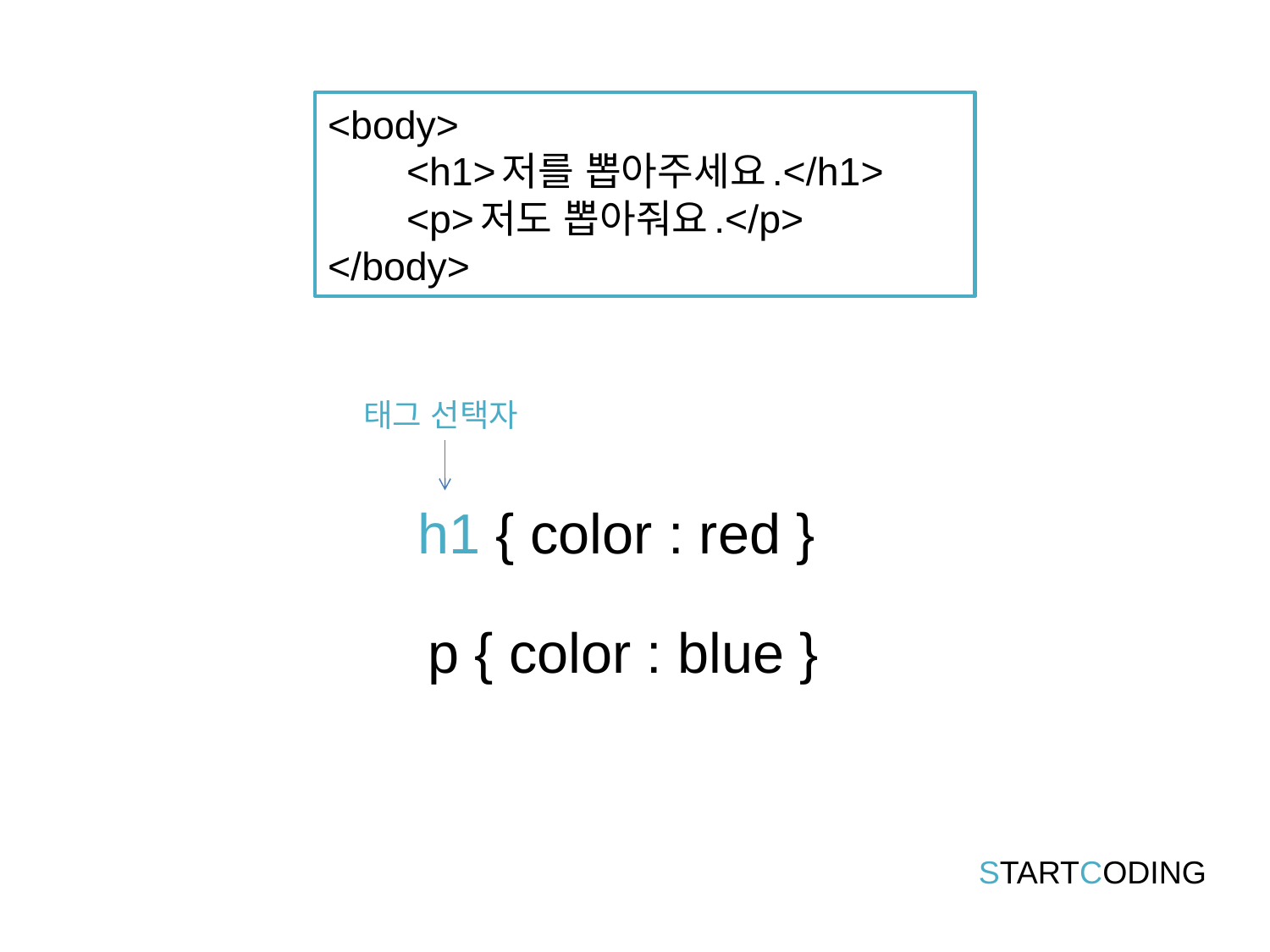

<body>
	<h1>저를 뽑아주세요.</h1>
	<p>저도 뽑아줘요.</p>
</body>
태그 선택자
h1 { color : red }
p { color : blue }
STARTCODING